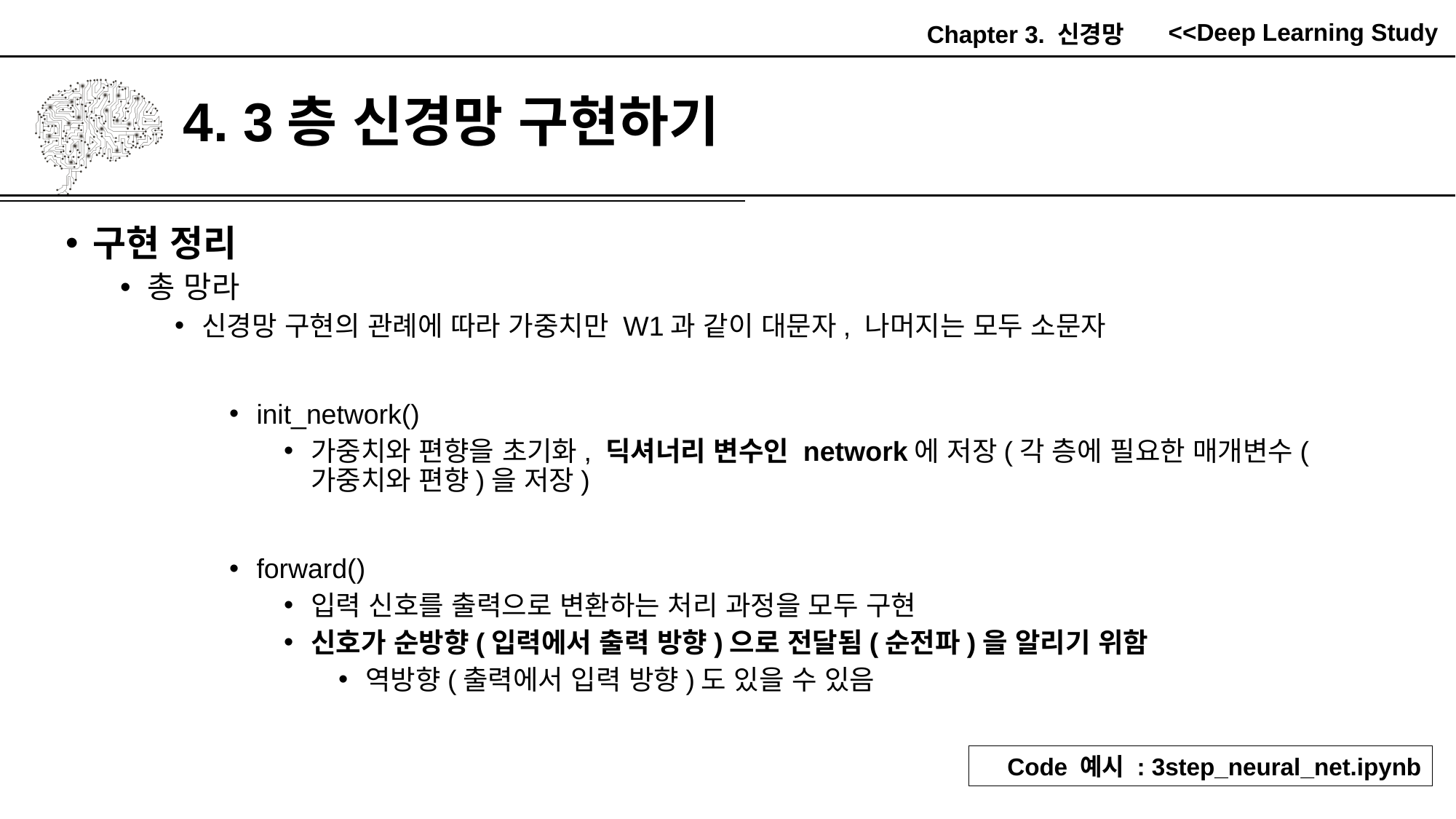

Chapter 3. 신경망
# 4. 3층 신경망 구현하기
구현 정리
총 망라
신경망 구현의 관례에 따라 가중치만 W1과 같이 대문자, 나머지는 모두 소문자

init_network()
가중치와 편향을 초기화, 딕셔너리 변수인 network에 저장(각 층에 필요한 매개변수(가중치와 편향)을 저장)

forward()
입력 신호를 출력으로 변환하는 처리 과정을 모두 구현
신호가 순방향(입력에서 출력 방향)으로 전달됨(순전파)을 알리기 위함
역방향(출력에서 입력 방향)도 있을 수 있음

Code 예시 : 3step_neural_net.ipynb